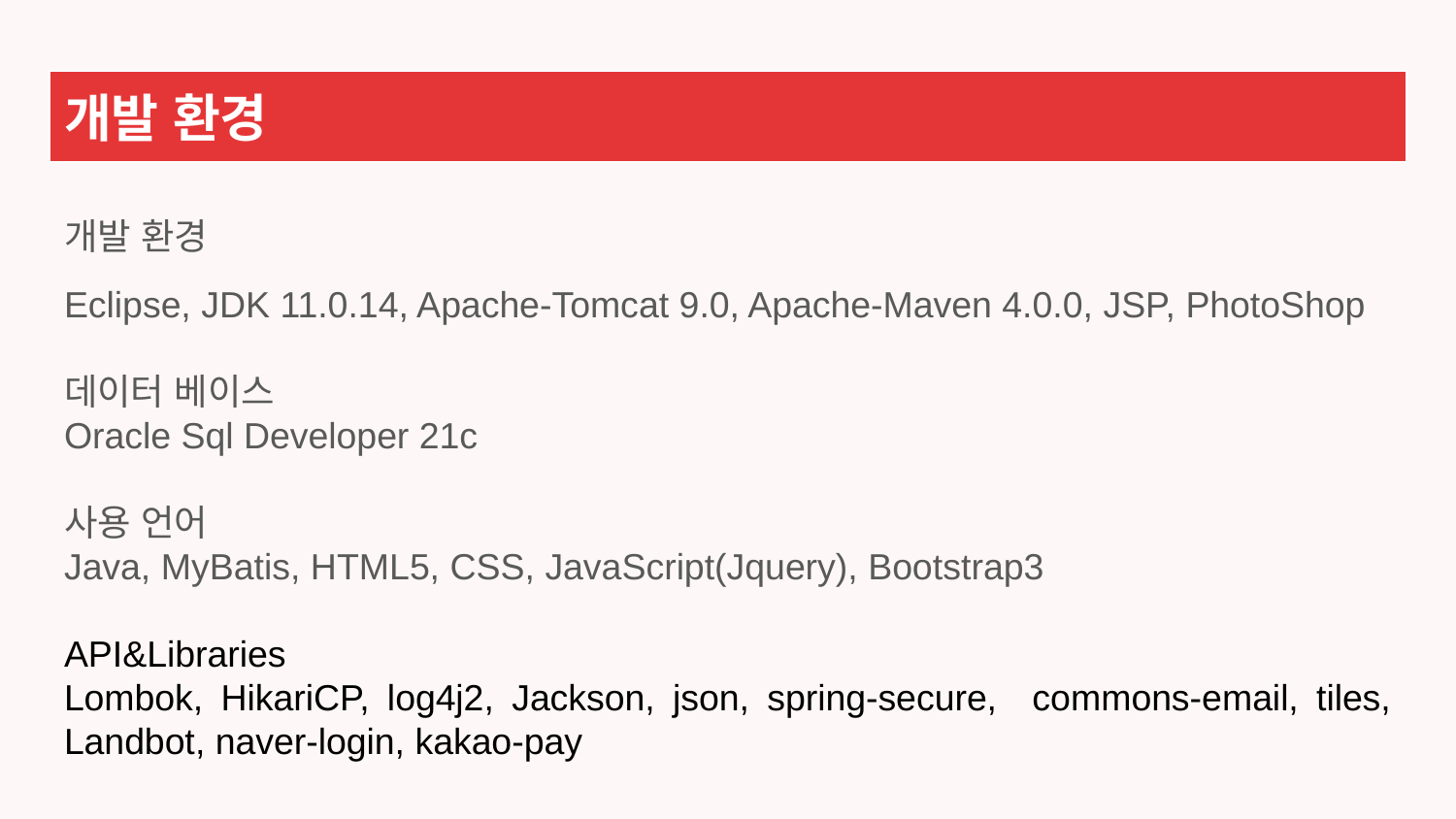

# 개발 환경
개발 환경
Eclipse, JDK 11.0.14, Apache-Tomcat 9.0, Apache-Maven 4.0.0, JSP, PhotoShop

데이터 베이스
Oracle Sql Developer 21c

사용 언어
Java, MyBatis, HTML5, CSS, JavaScript(Jquery), Bootstrap3

API&Libraries
Lombok, HikariCP, log4j2, Jackson, json, spring-secure,  commons-email, tiles, Landbot, naver-login, kakao-pay